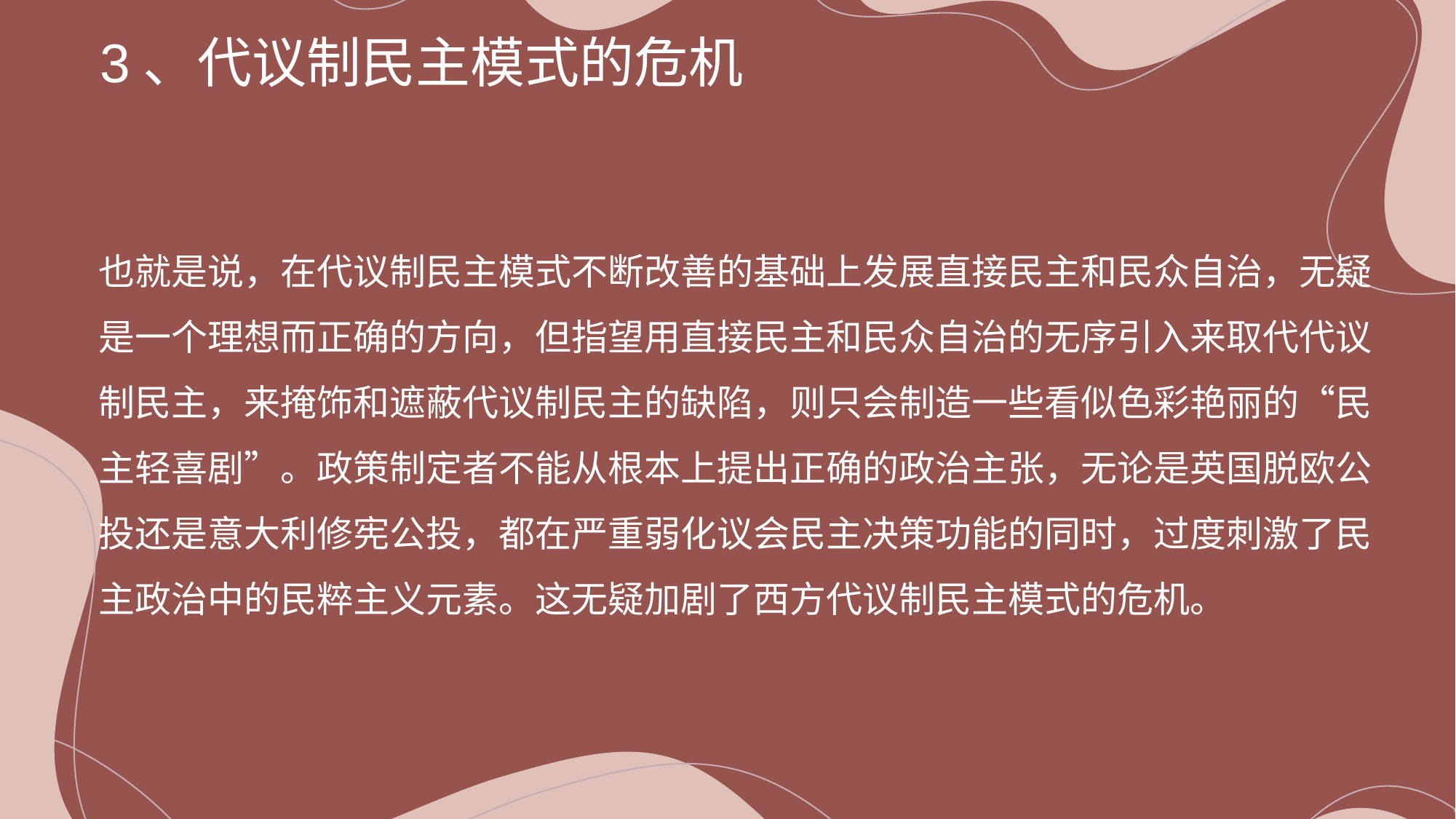

3、代议制民主模式的危机

也就是说，在代议制民主模式不断改善的基础上发展直接民主和民众自治，无疑是一个理想而正确的方向，但指望用直接民主和民众自治的无序引入来取代代议制民主，来掩饰和遮蔽代议制民主的缺陷，则只会制造一些看似色彩艳丽的“民主轻喜剧”。政策制定者不能从根本上提出正确的政治主张，无论是英国脱欧公投还是意大利修宪公投，都在严重弱化议会民主决策功能的同时，过度刺激了民主政治中的民粹主义元素。这无疑加剧了西方代议制民主模式的危机。